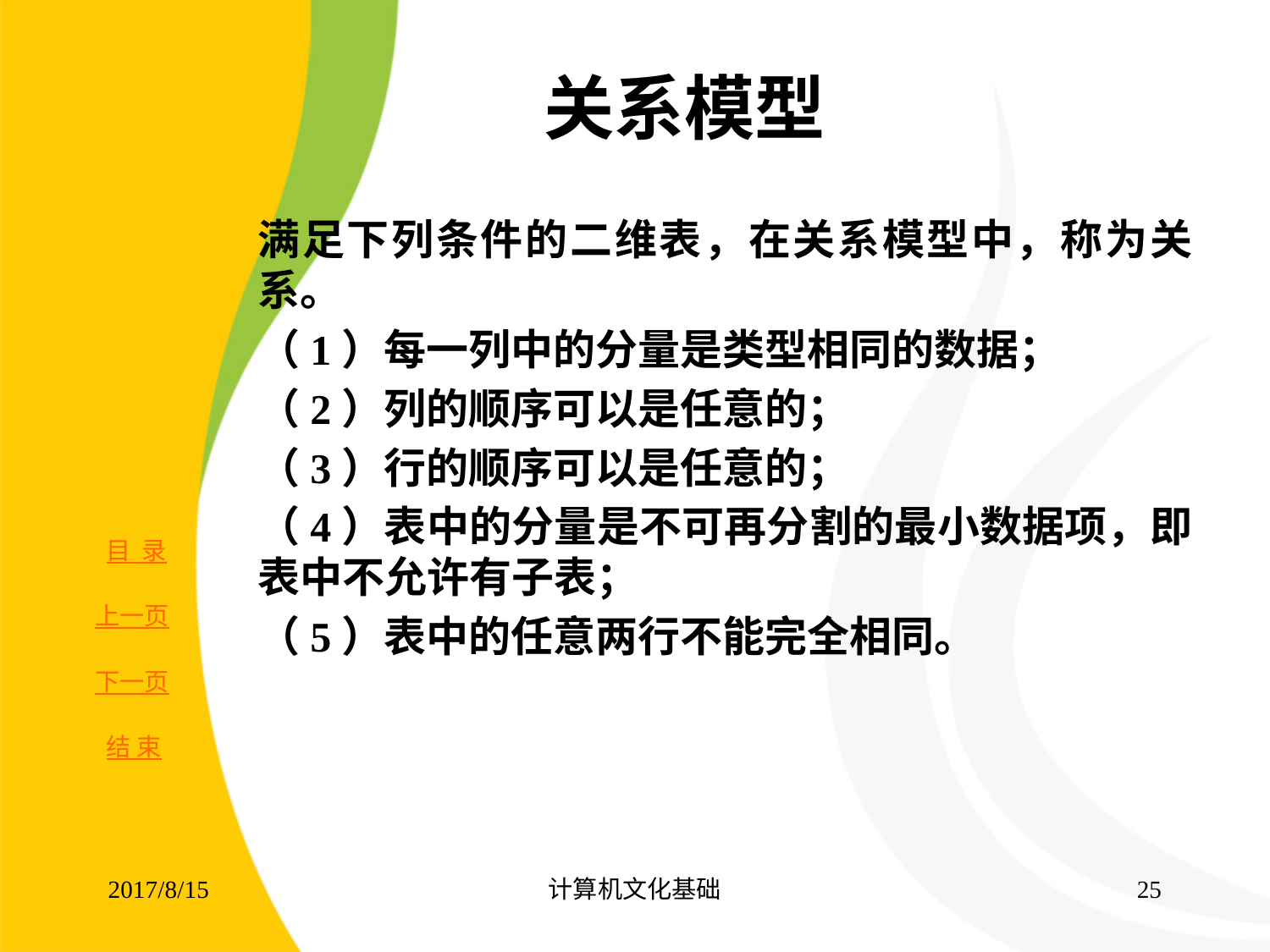

# 关系模型
满足下列条件的二维表，在关系模型中，称为关系。
（1）每一列中的分量是类型相同的数据；
（2）列的顺序可以是任意的；
（3）行的顺序可以是任意的；
（4）表中的分量是不可再分割的最小数据项，即表中不允许有子表；
（5）表中的任意两行不能完全相同。
2017/8/15
计算机文化基础
25